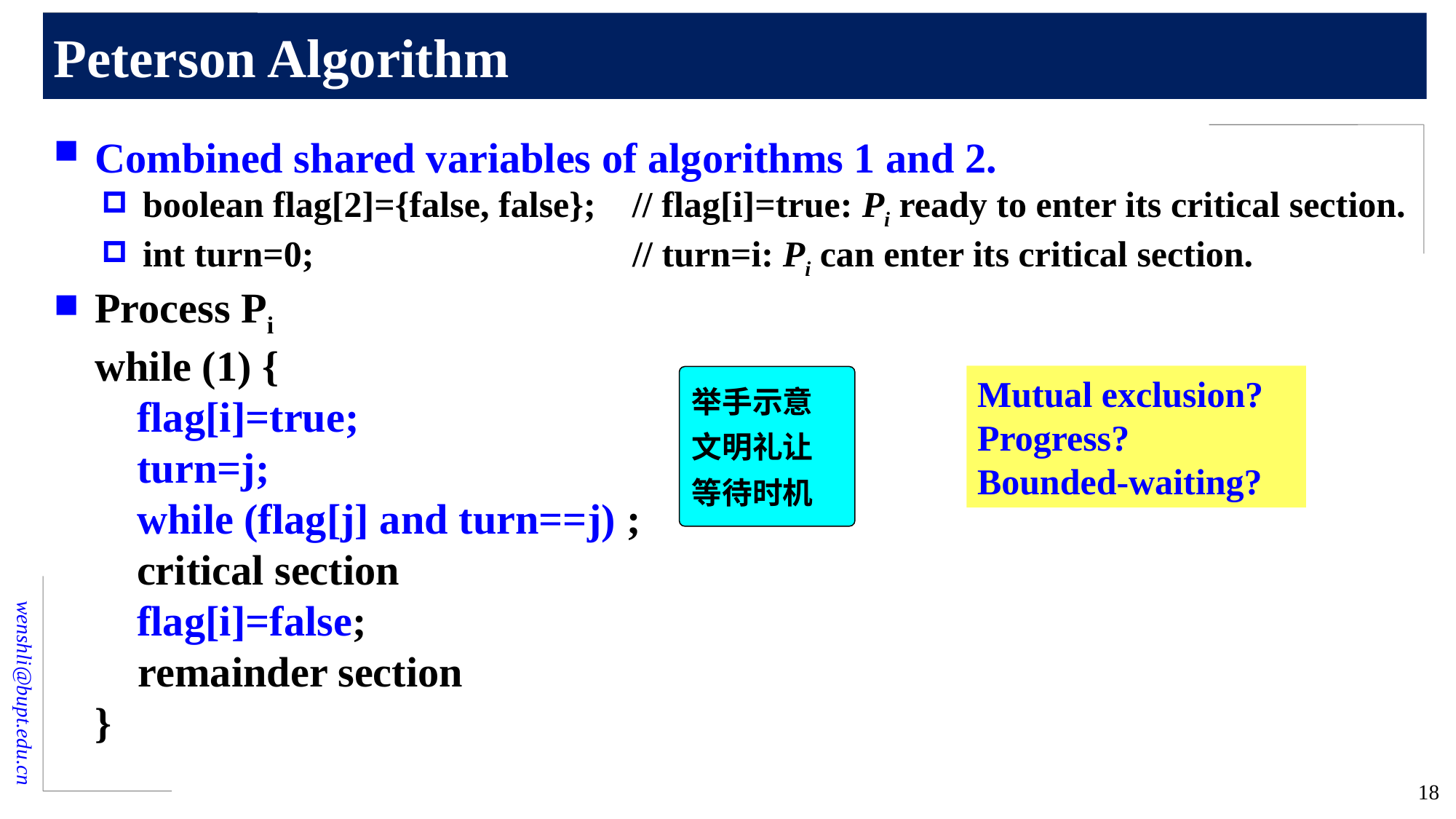

# Peterson Algorithm
Combined shared variables of algorithms 1 and 2.
boolean flag[2]={false, false};    // flag[i]=true: Pi ready to enter its critical section.
int turn=0;                                   // turn=i: Pi can enter its critical section.
Process Pi
	while (1) {
	    flag[i]=true;
    turn=j;
    while (flag[j] and turn==j) ;
	    critical section
	    flag[i]=false;
        remainder section
	}
Mutual exclusion?
Progress?
Bounded-waiting?
举手示意
文明礼让
等待时机
18